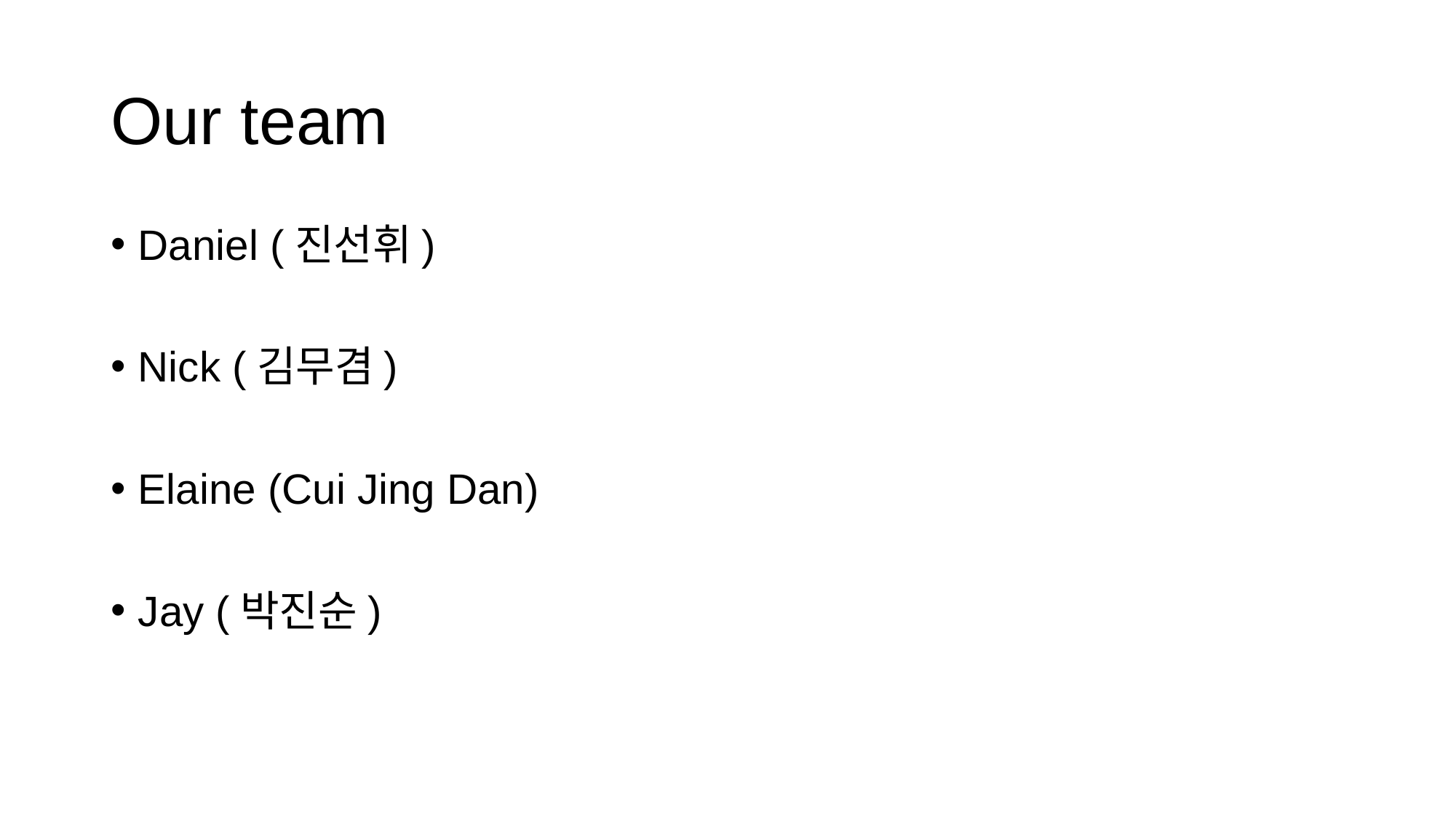

# Our team
Daniel (진선휘)

Nick (김무겸)

Elaine (Cui Jing Dan)

Jay (박진순)